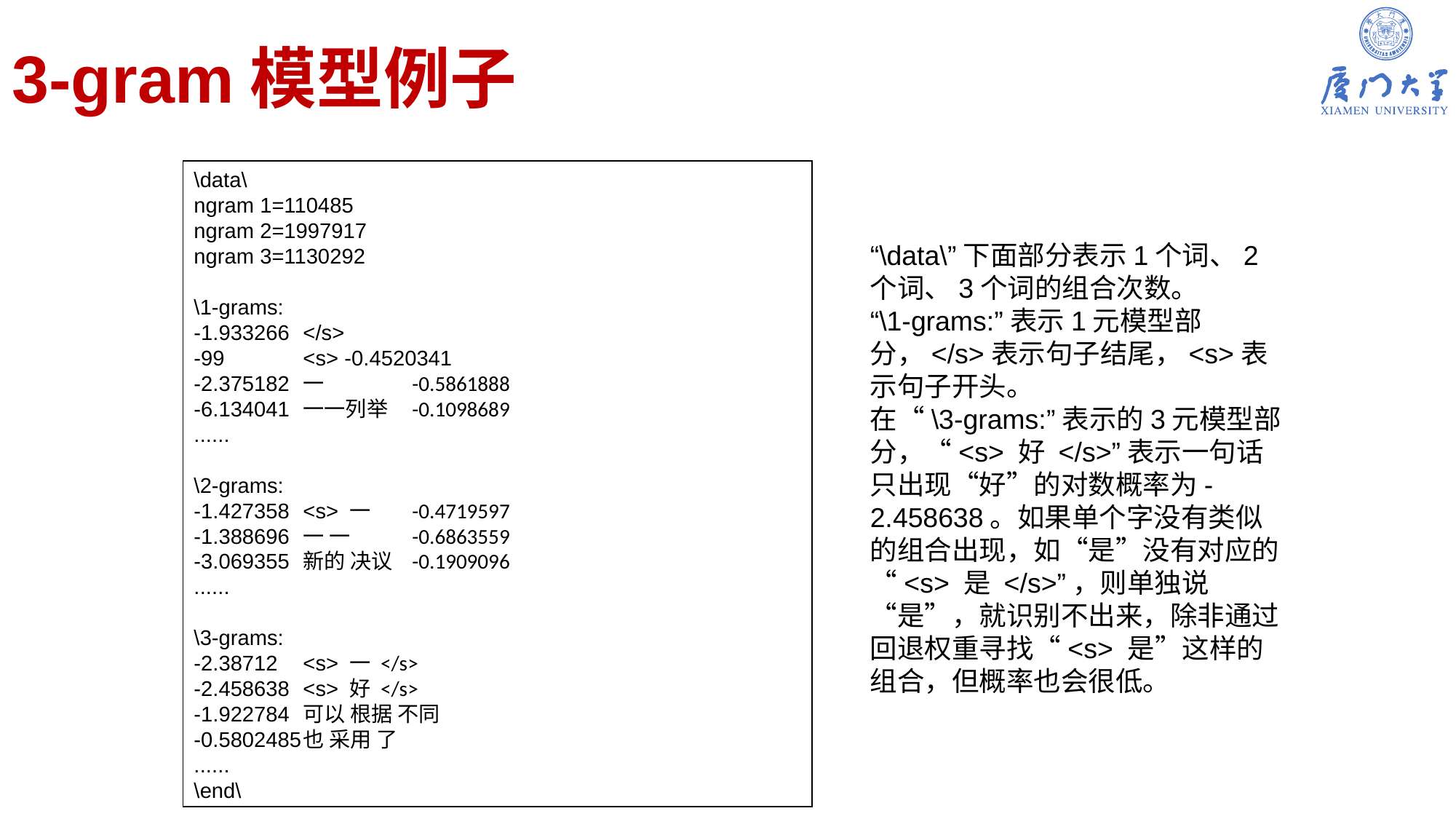

# 3-gram模型例子
\data\
ngram 1=110485
ngram 2=1997917
ngram 3=1130292

\1-grams:
-1.933266	</s>
-99     	<s> -0.4520341
-2.375182	一	-0.5861888
-6.134041	一一列举	-0.1098689
......

\2-grams:
-1.427358	<s> 一	-0.4719597
-1.388696	一 一	-0.6863559
-3.069355	新的 决议	-0.1909096
......

\3-grams:
-2.38712 	<s> 一 </s>
-2.458638	<s> 好 </s>
-1.922784	可以 根据 不同
-0.5802485	也 采用 了
......
\end\
“\data\”下面部分表示1个词、2个词、3个词的组合次数。
“\1-grams:”表示1元模型部分，</s>表示句子结尾，<s>表示句子开头。
在“\3-grams:”表示的3元模型部分，“<s> 好 </s>”表示一句话只出现“好”的对数概率为-2.458638。如果单个字没有类似的组合出现，如“是”没有对应的“<s> 是 </s>”，则单独说“是”，就识别不出来，除非通过回退权重寻找“<s> 是”这样的组合，但概率也会很低。